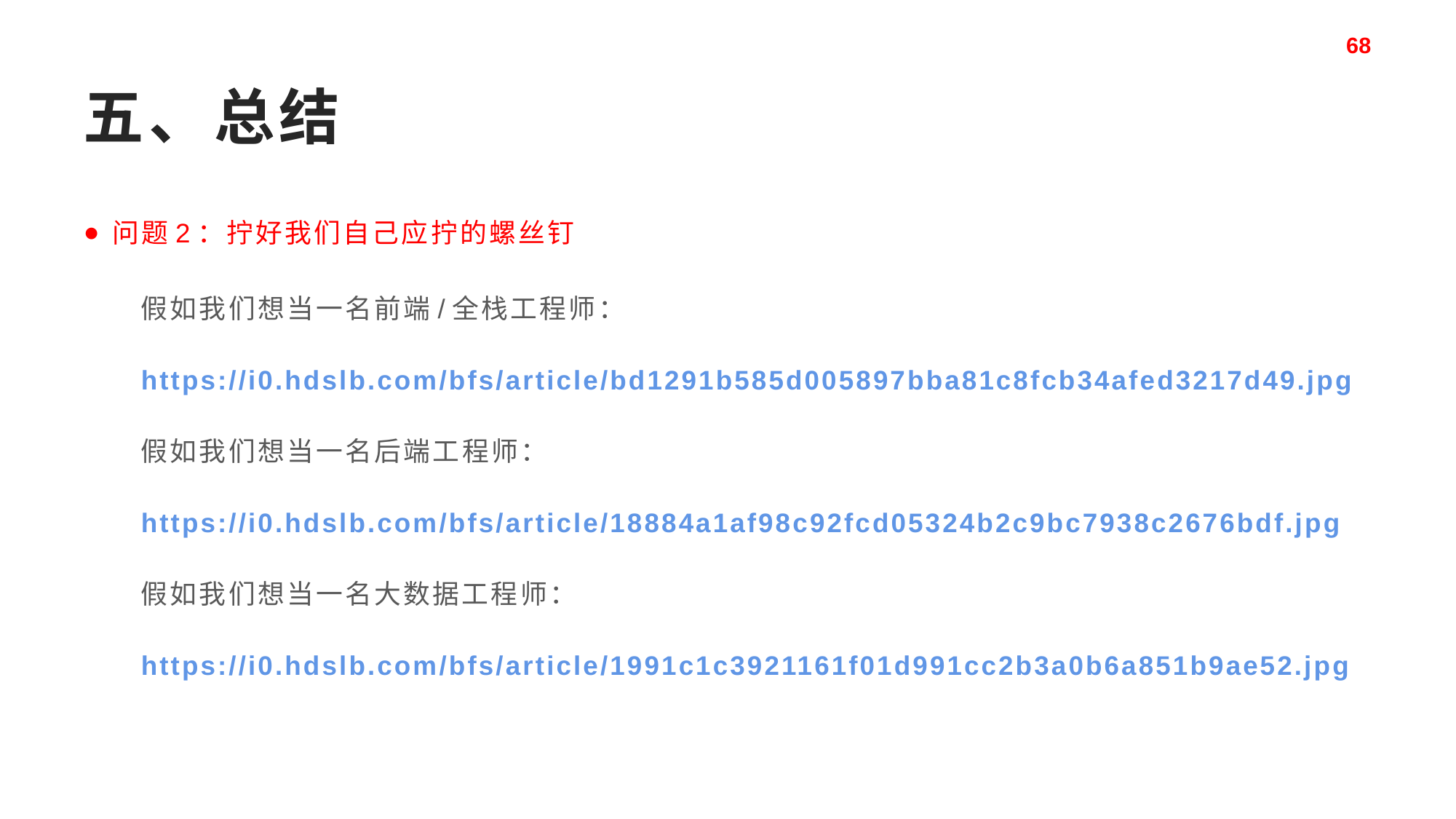

# 五、总结
问题2：拧好我们自己应拧的螺丝钉
假如我们想当一名前端/全栈工程师：
https://i0.hdslb.com/bfs/article/bd1291b585d005897bba81c8fcb34afed3217d49.jpg
假如我们想当一名后端工程师：
	https://i0.hdslb.com/bfs/article/18884a1af98c92fcd05324b2c9bc7938c2676bdf.jpg
假如我们想当一名大数据工程师：
	https://i0.hdslb.com/bfs/article/1991c1c3921161f01d991cc2b3a0b6a851b9ae52.jpg